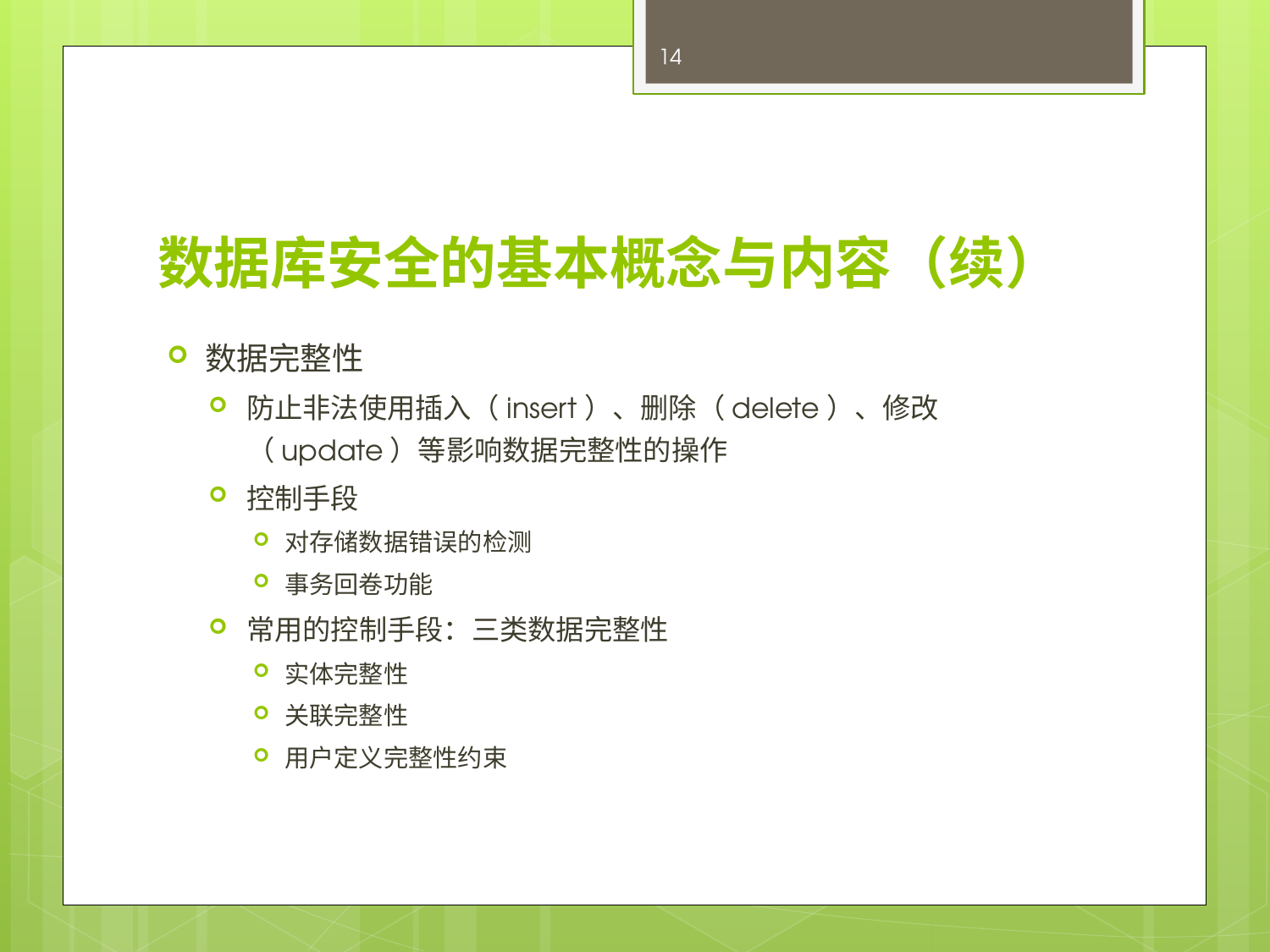

14
# 数据库安全的基本概念与内容（续）
数据完整性
防止非法使用插入（insert）、删除（delete）、修改（update）等影响数据完整性的操作
控制手段
对存储数据错误的检测
事务回卷功能
常用的控制手段：三类数据完整性
实体完整性
关联完整性
用户定义完整性约束